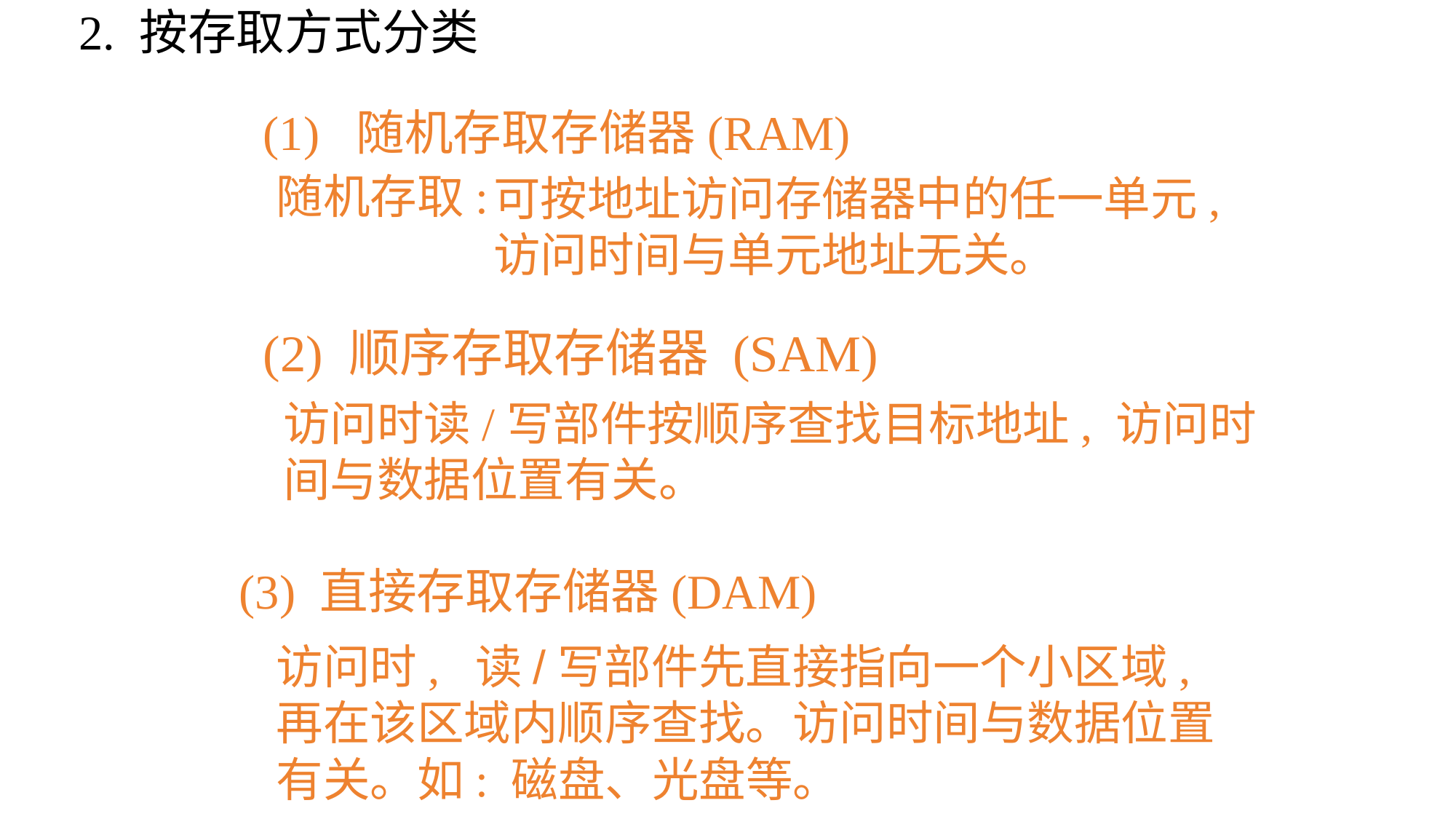

2. 按存取方式分类
(1)  随机存取存储器(RAM)
随机存取:
可按地址访问存储器中的任一单元, 访问时间与单元地址无关。
(2) 顺序存取存储器 (SAM)
访问时读/写部件按顺序查找目标地址, 访问时间与数据位置有关。
(3) 直接存取存储器(DAM)
访问时,  读/写部件先直接指向一个小区域, 再在该区域内顺序查找。访问时间与数据位置有关。如: 磁盘、光盘等。